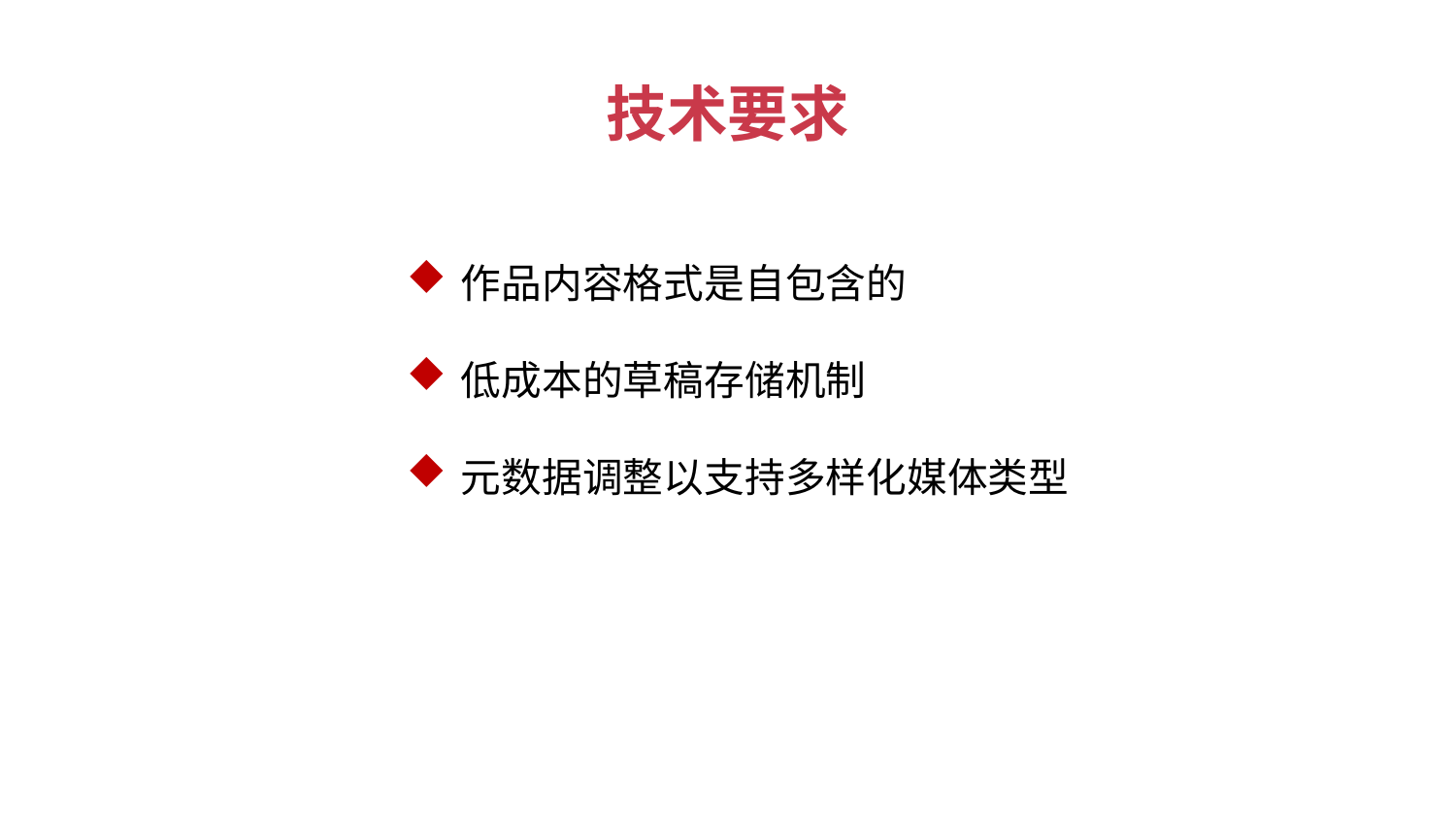

技术要求
作品内容格式是自包含的
低成本的草稿存储机制
元数据调整以支持多样化媒体类型